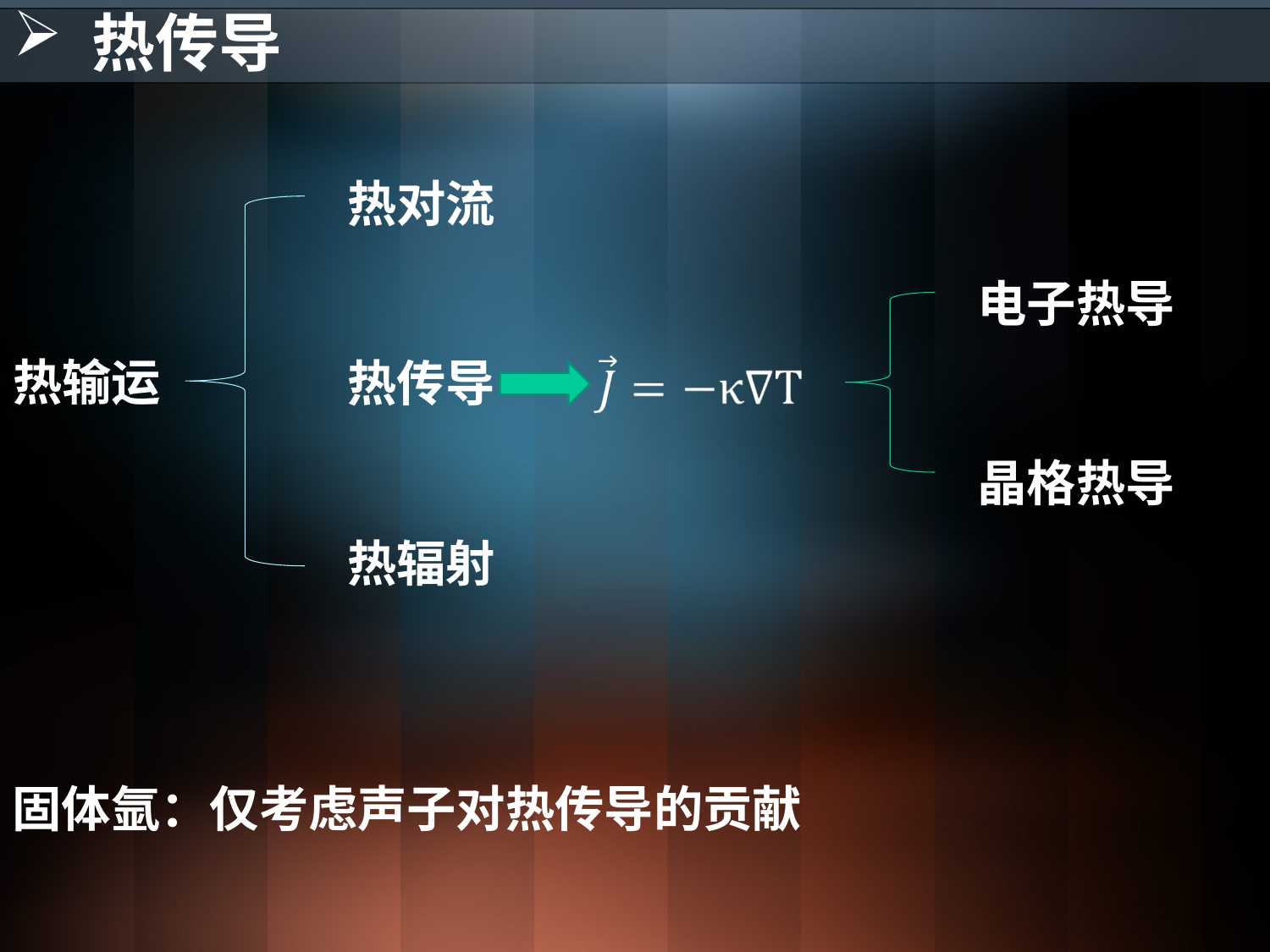

# 热传导

热输运
热对流

电子热导

热传导

晶格热导
热辐射
固体氩：仅考虑声子对热传导的贡献